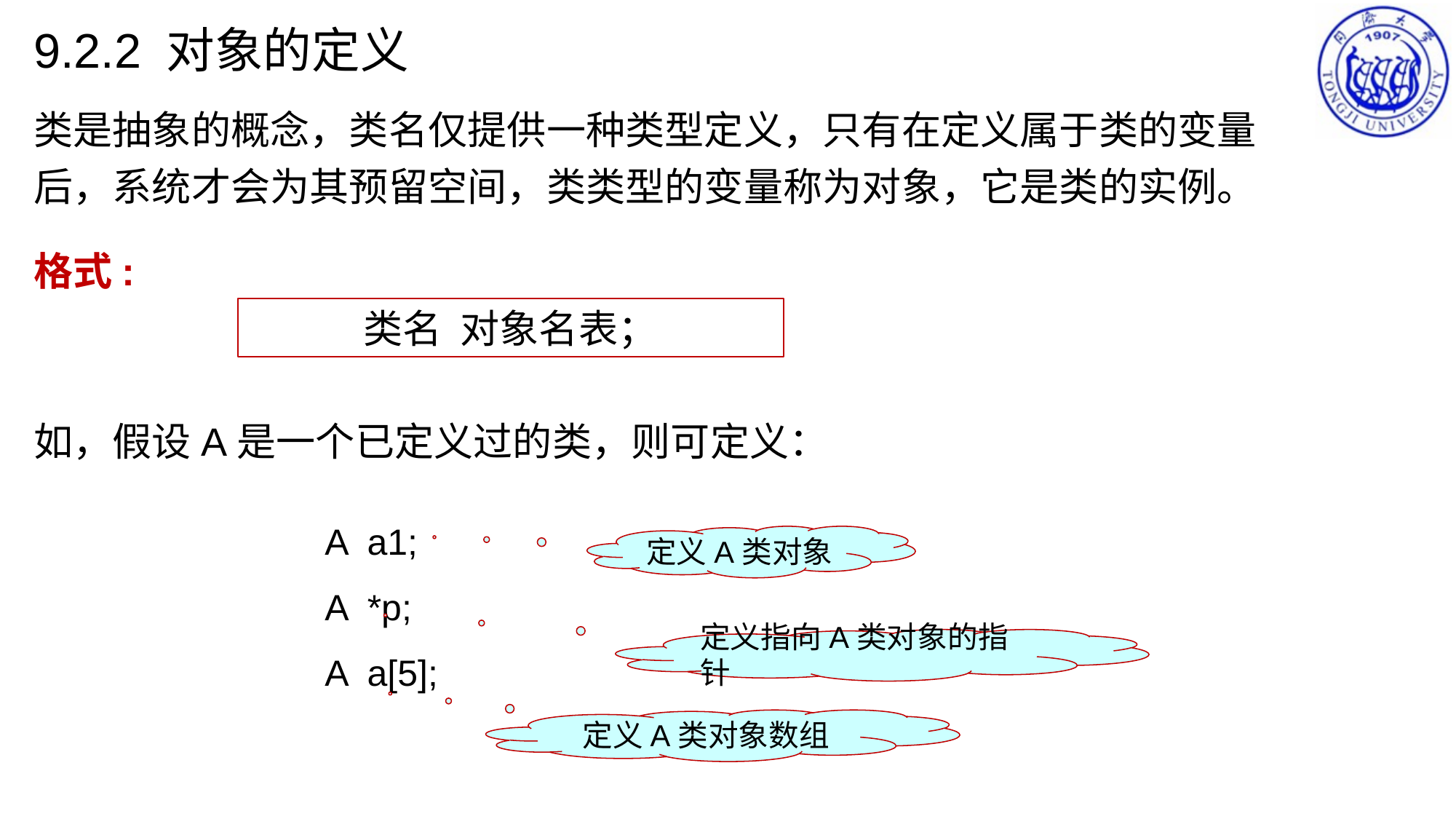

9.2.2 对象的定义
类是抽象的概念，类名仅提供一种类型定义，只有在定义属于类的变量后，系统才会为其预留空间，类类型的变量称为对象，它是类的实例。

格式:

如，假设A是一个已定义过的类，则可定义：

类名  对象名表；
    A  a1;
    A  *p;
    A  a[5];
定义A类对象
定义指向A类对象的指针

定义A类对象数组